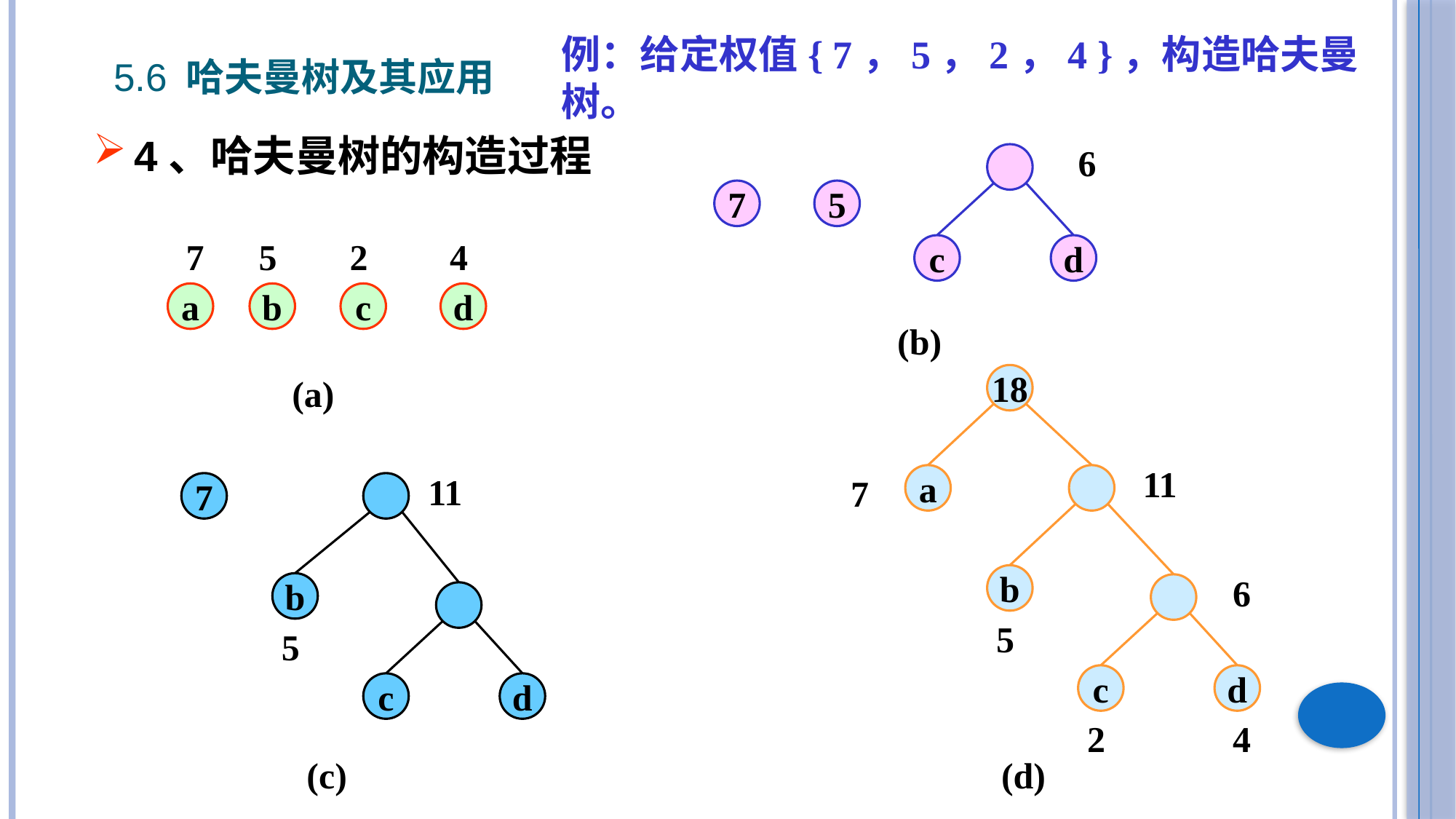

例：给定权值{ 7，5，2，4 }，构造哈夫曼树。
5.6 哈夫曼树及其应用
4、哈夫曼树的构造过程

6

7
5
c
d
(b)
7
5
2
4
a
b
c
d
(a)
18
11
7
a

b
6

5
c
d
2
4
(d)
11
7

b

5
c
d
(c)